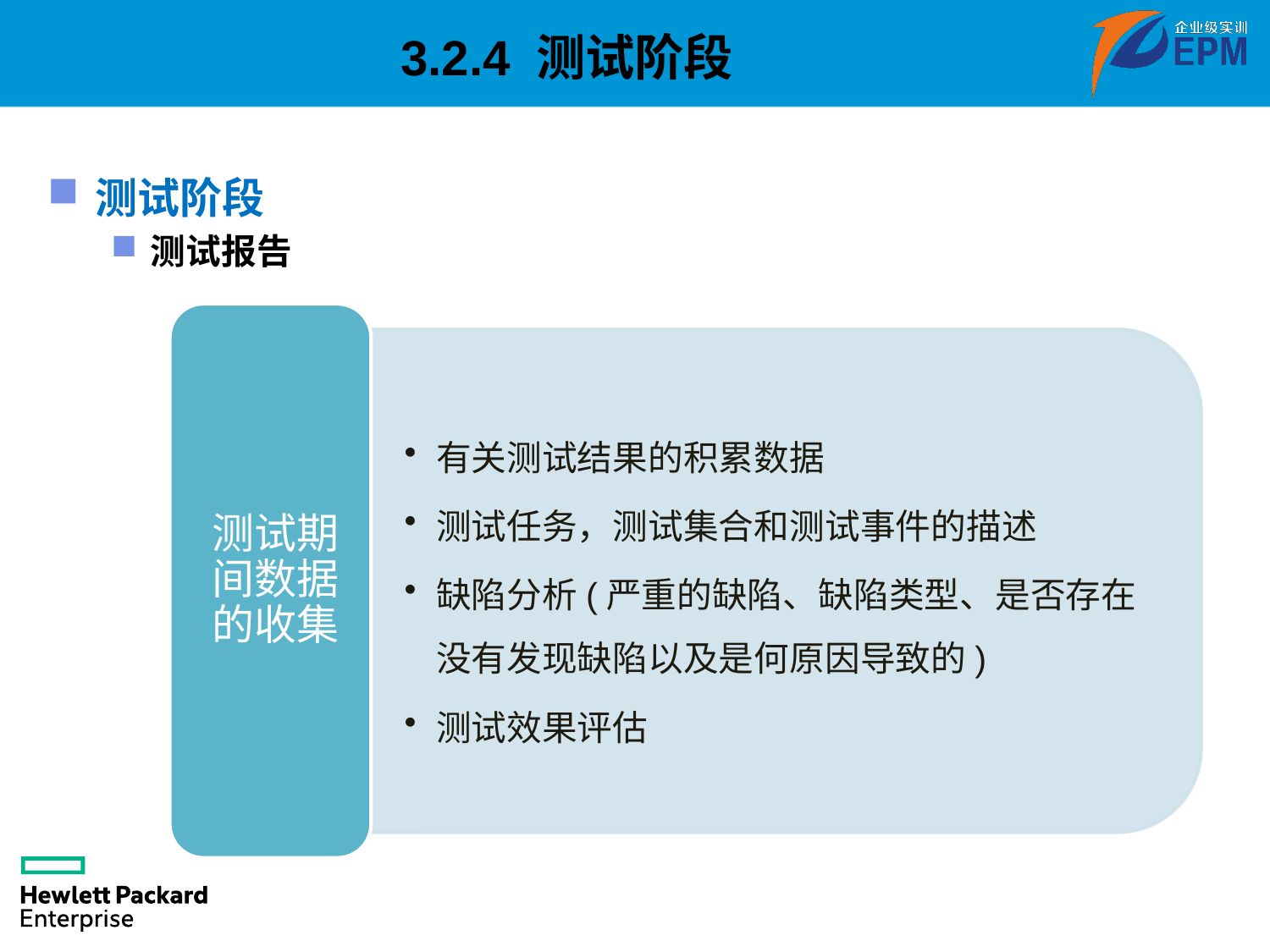

3.2.4 测试阶段
测试阶段
测试报告

有关测试结果的积累数据
测试任务，测试集合和测试事件的描述
缺陷分析(严重的缺陷、缺陷类型、是否存在没有发现缺陷以及是何原因导致的)
测试效果评估
测试期间数据的收集